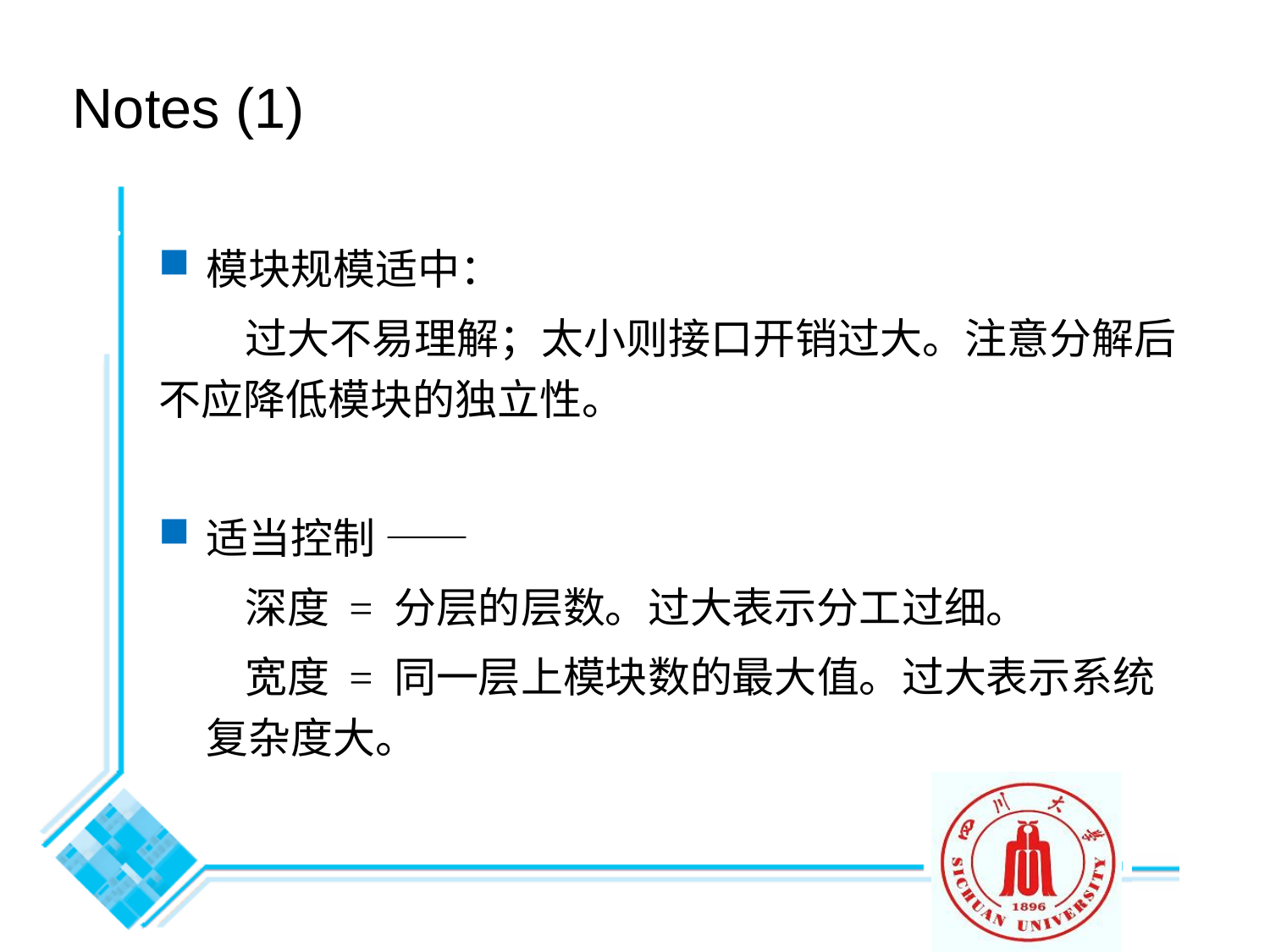

Notes (1)
1. 争取低耦合、高内聚（增加内聚 > 减少耦合）
模块规模适中：
        过大不易理解；太小则接口开销过大。注意分解后不应降低模块的独立性。

适当控制 ——
        深度 = 分层的层数。过大表示分工过细。
        宽度 = 同一层上模块数的最大值。过大表示系统复杂度大。